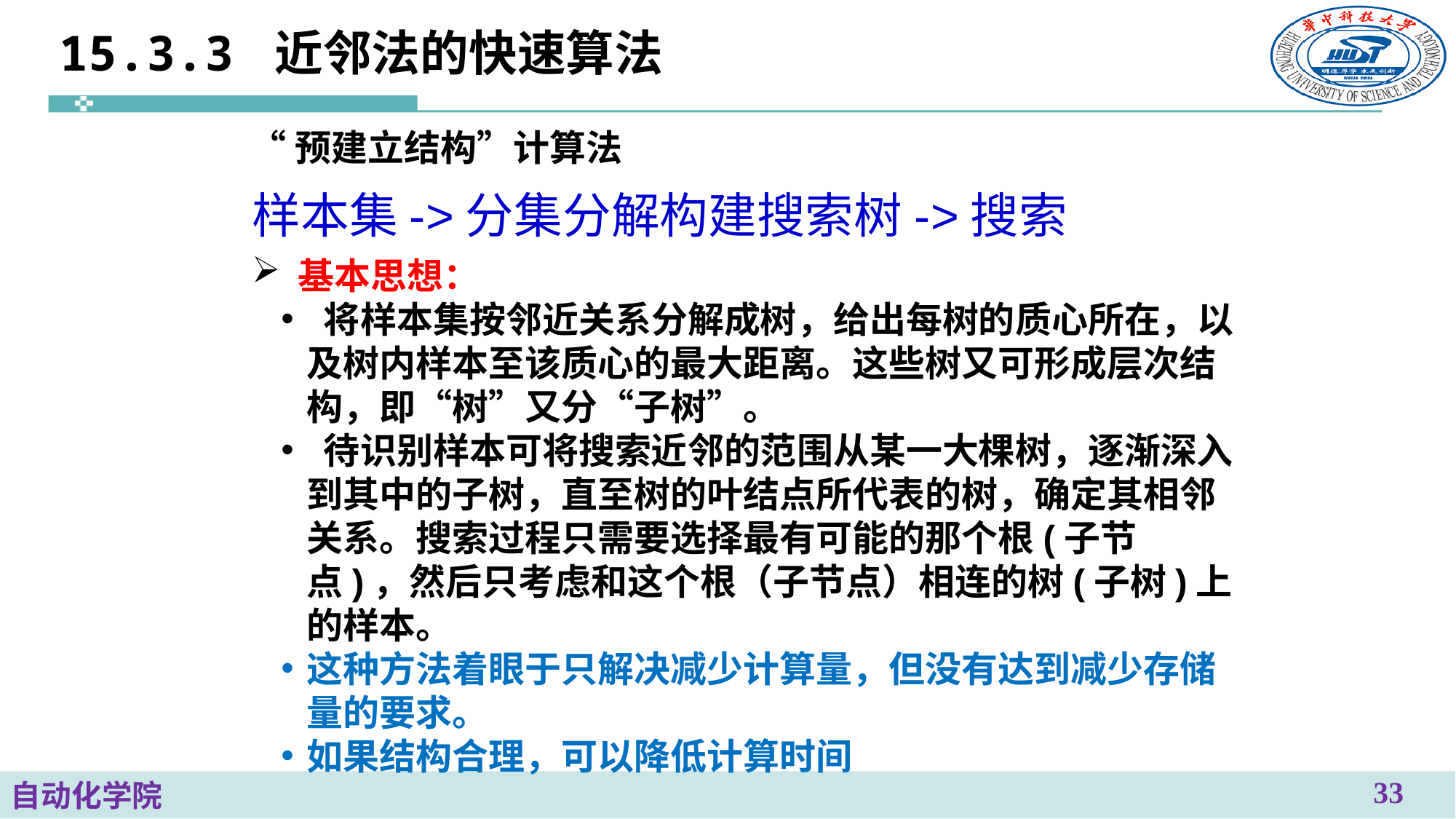

# 15.3.3 近邻法的快速算法
“预建立结构”计算法
样本集->分集分解构建搜索树->搜索
 基本思想：
 将样本集按邻近关系分解成树，给出每树的质心所在，以及树内样本至该质心的最大距离。这些树又可形成层次结构，即“树”又分“子树”。
 待识别样本可将搜索近邻的范围从某一大棵树，逐渐深入到其中的子树，直至树的叶结点所代表的树，确定其相邻关系。搜索过程只需要选择最有可能的那个根(子节点)，然后只考虑和这个根（子节点）相连的树(子树)上的样本。
这种方法着眼于只解决减少计算量，但没有达到减少存储量的要求。
如果结构合理，可以降低计算时间

33